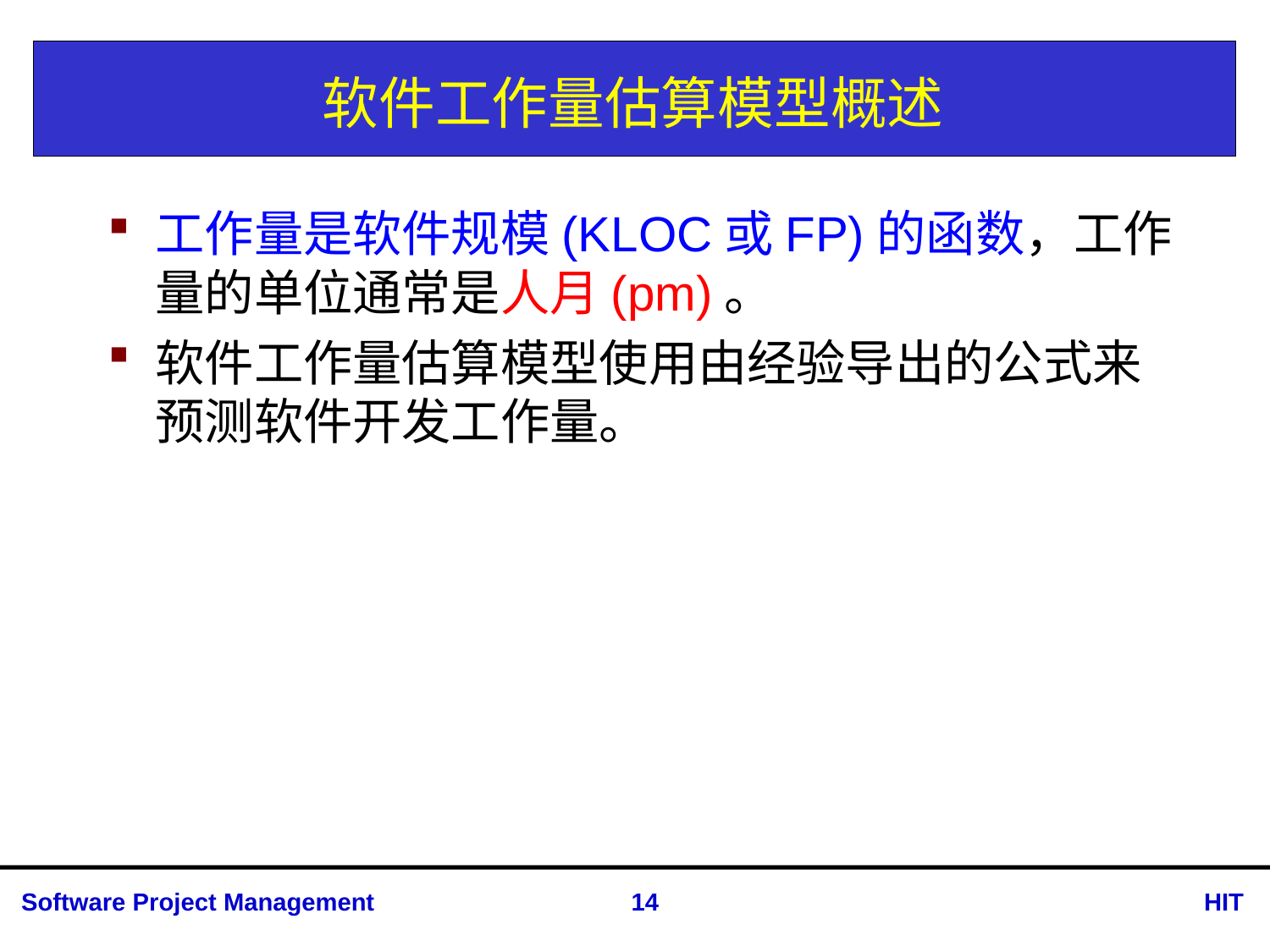

# 软件工作量估算模型概述
工作量是软件规模(KLOC或FP)的函数，工作量的单位通常是人月(pm)。
软件工作量估算模型使用由经验导出的公式来预测软件开发工作量。